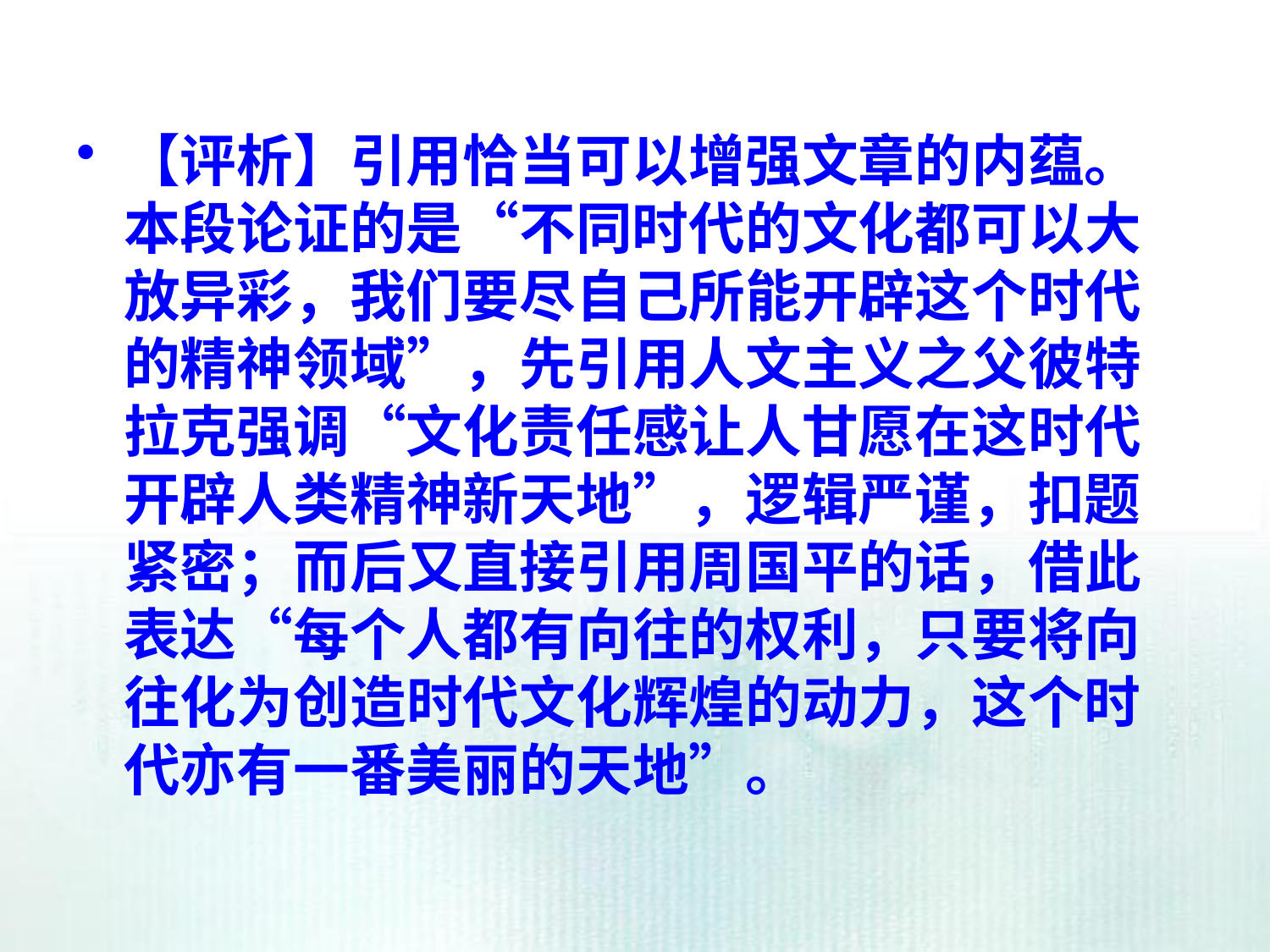

#
【评析】引用恰当可以增强文章的内蕴。本段论证的是“不同时代的文化都可以大放异彩，我们要尽自己所能开辟这个时代的精神领域”，先引用人文主义之父彼特拉克强调“文化责任感让人甘愿在这时代开辟人类精神新天地”，逻辑严谨，扣题紧密；而后又直接引用周国平的话，借此表达“每个人都有向往的权利，只要将向往化为创造时代文化辉煌的动力，这个时代亦有一番美丽的天地”。